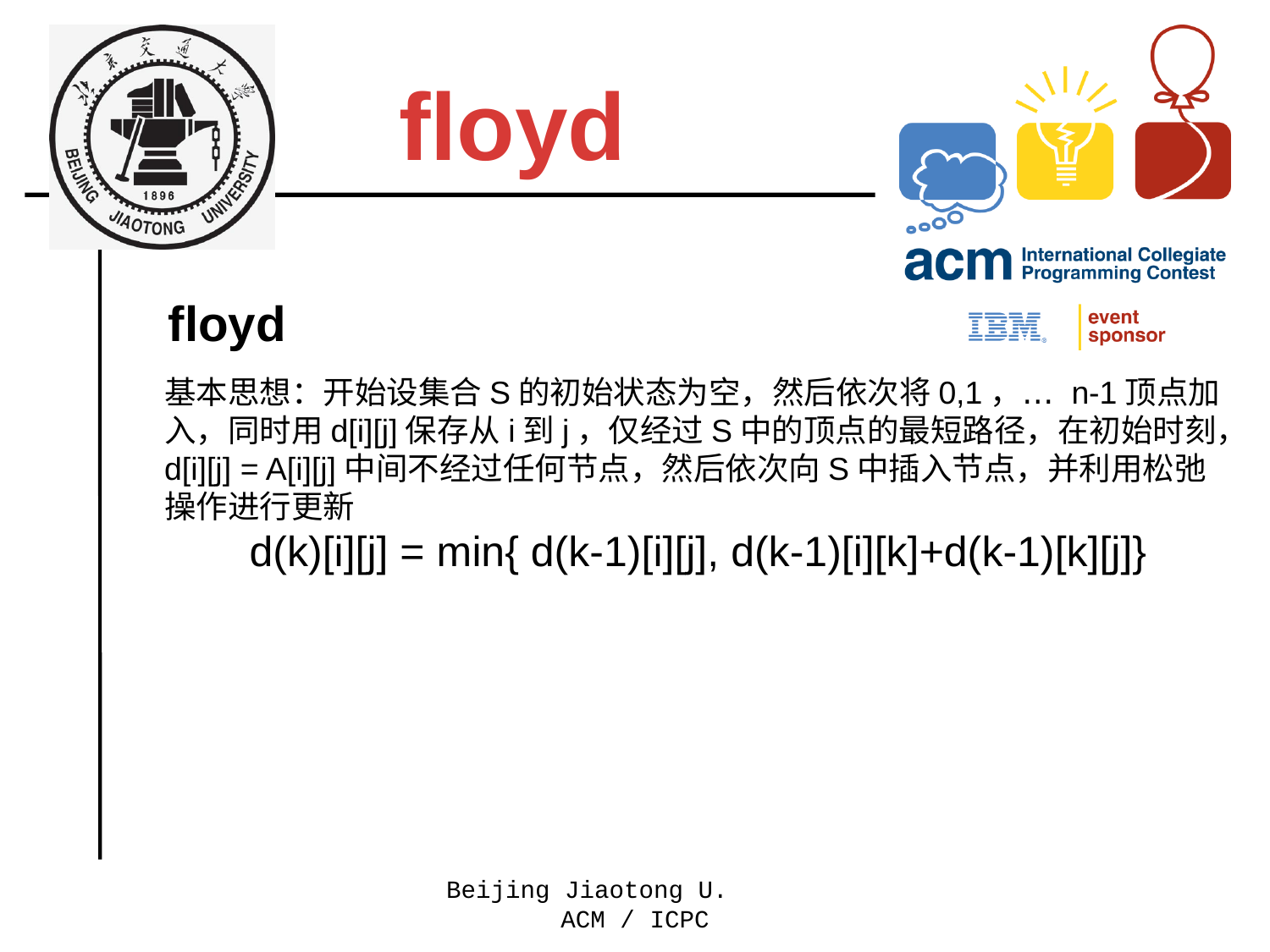

floyd
floyd
基本思想：开始设集合S的初始状态为空，然后依次将0,1，… n-1顶点加入，同时用d[i][j]保存从i到j，仅经过S中的顶点的最短路径，在初始时刻，d[i][j] = A[i][j]中间不经过任何节点，然后依次向S中插入节点，并利用松弛操作进行更新
d(k)[i][j] = min{ d(k-1)[i][j], d(k-1)[i][k]+d(k-1)[k][j]}